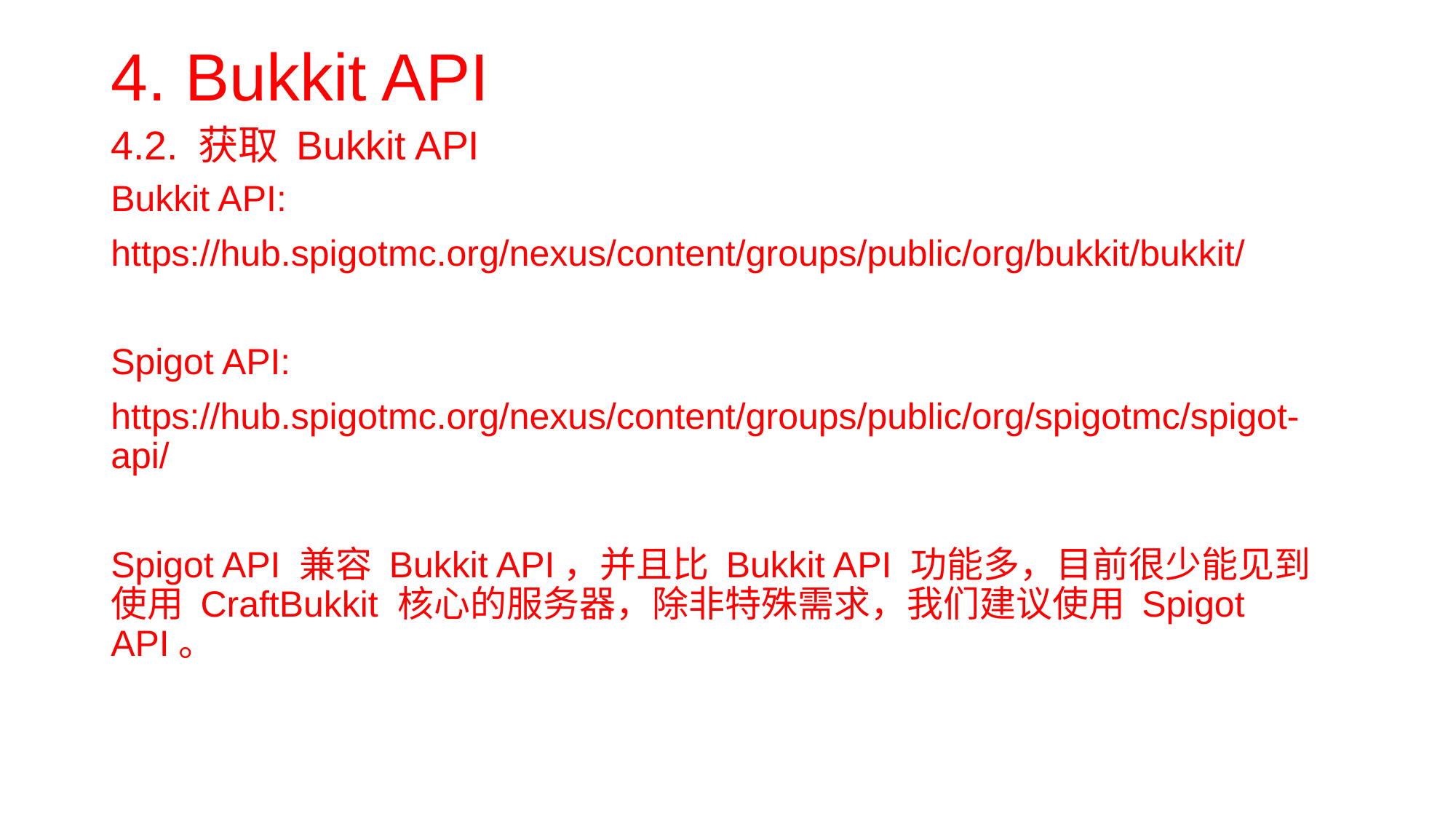

# 4. Bukkit API
4.2. 获取 Bukkit API
Bukkit API:
https://hub.spigotmc.org/nexus/content/groups/public/org/bukkit/bukkit/

Spigot API:
https://hub.spigotmc.org/nexus/content/groups/public/org/spigotmc/spigot-api/

Spigot API 兼容 Bukkit API，并且比 Bukkit API 功能多，目前很少能见到使用 CraftBukkit 核心的服务器，除非特殊需求，我们建议使用 Spigot API。